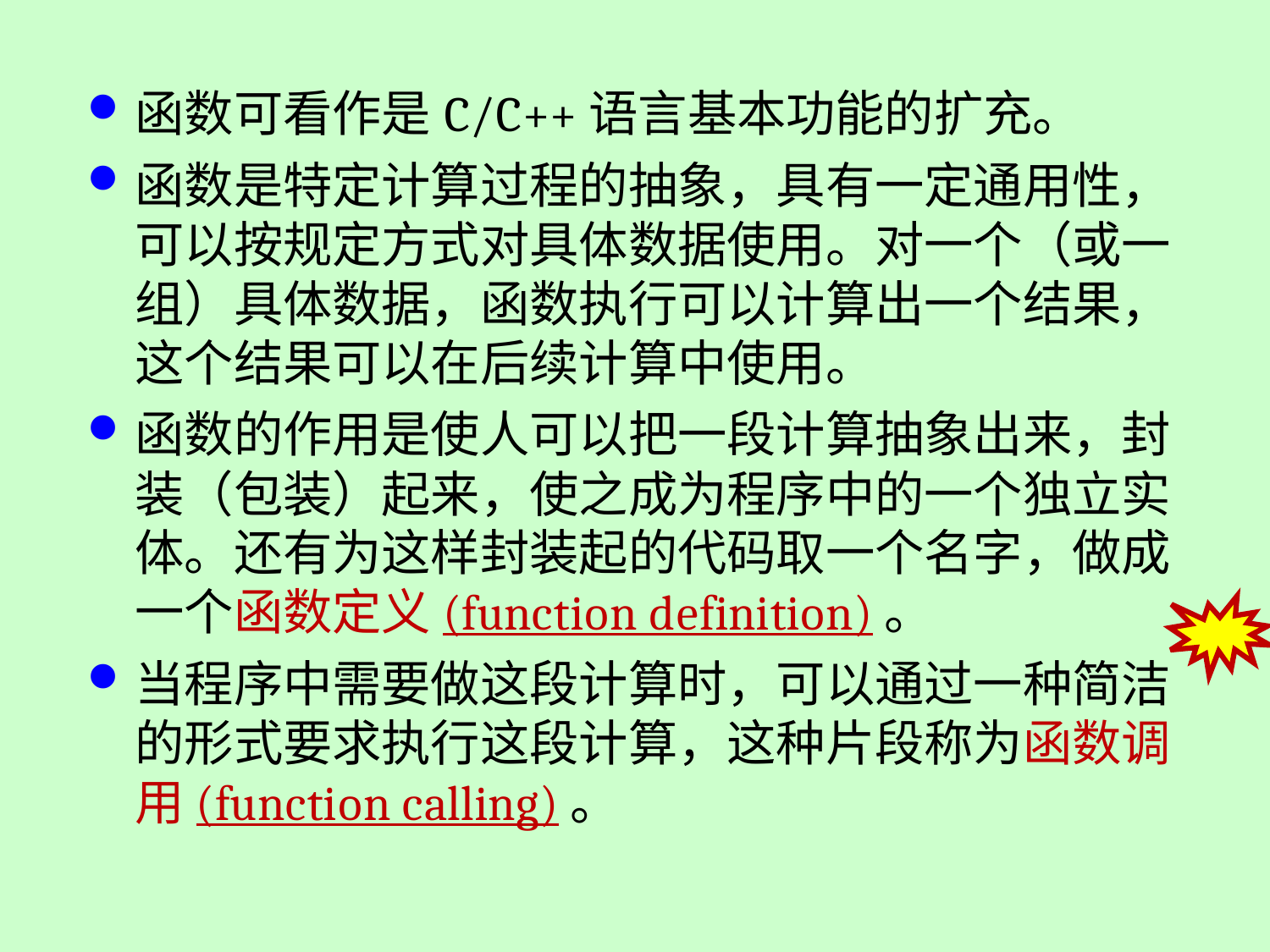

函数可看作是C/C++语言基本功能的扩充。
函数是特定计算过程的抽象，具有一定通用性，可以按规定方式对具体数据使用。对一个（或一组）具体数据，函数执行可以计算出一个结果，这个结果可以在后续计算中使用。
函数的作用是使人可以把一段计算抽象出来，封装（包装）起来，使之成为程序中的一个独立实体。还有为这样封装起的代码取一个名字，做成一个函数定义(function definition)。
当程序中需要做这段计算时，可以通过一种简洁的形式要求执行这段计算，这种片段称为函数调用(function calling)。

4